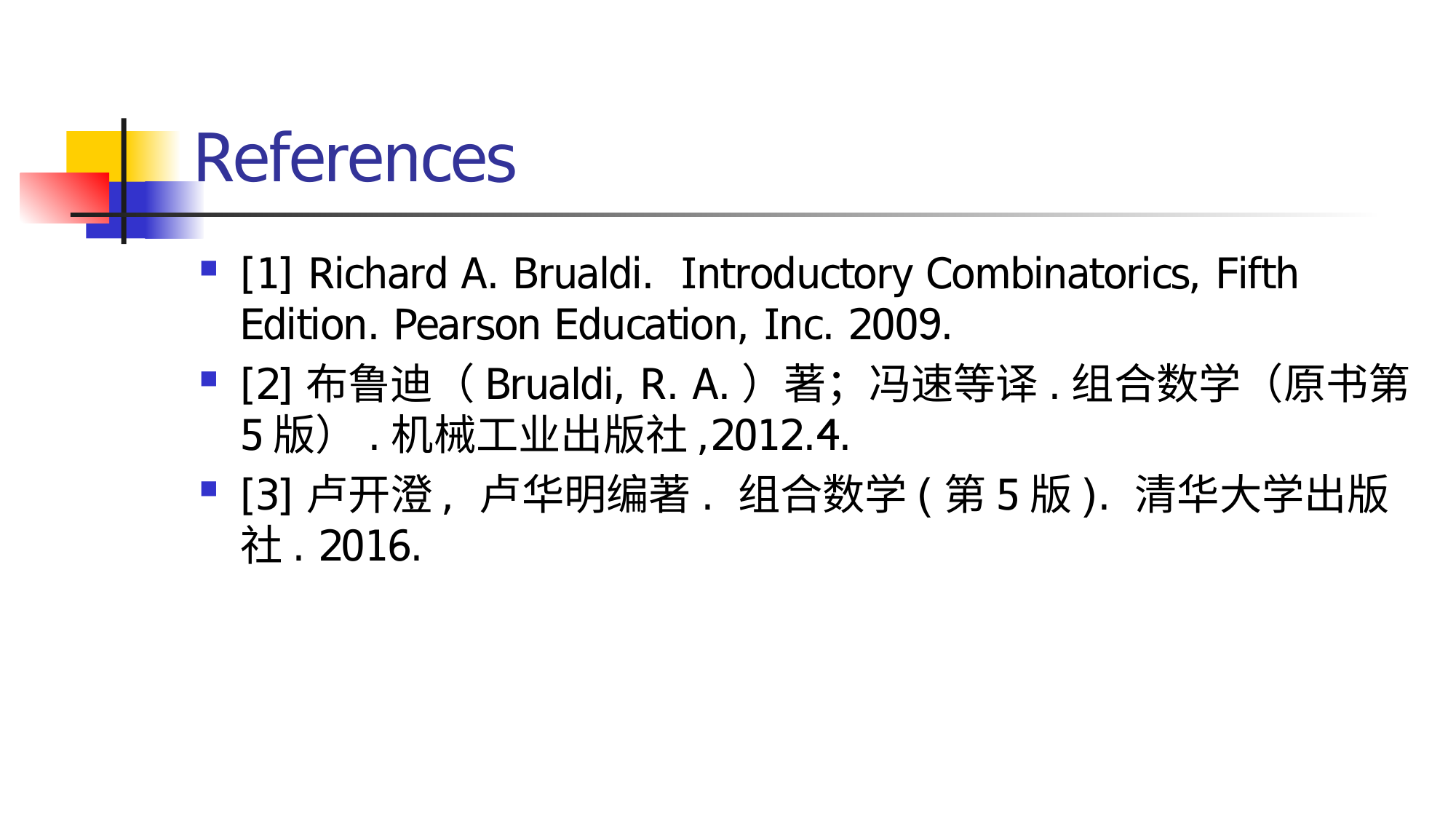

# References
[1] Richard A. Brualdi.  Introductory Combinatorics, Fifth Edition. Pearson Education, Inc. 2009.
[2]布鲁迪（Brualdi, R. A.）著；冯速等译.组合数学（原书第5版）.机械工业出版社,2012.4.
[3]卢开澄, 卢华明编著. 组合数学(第5版). 清华大学出版社. 2016.